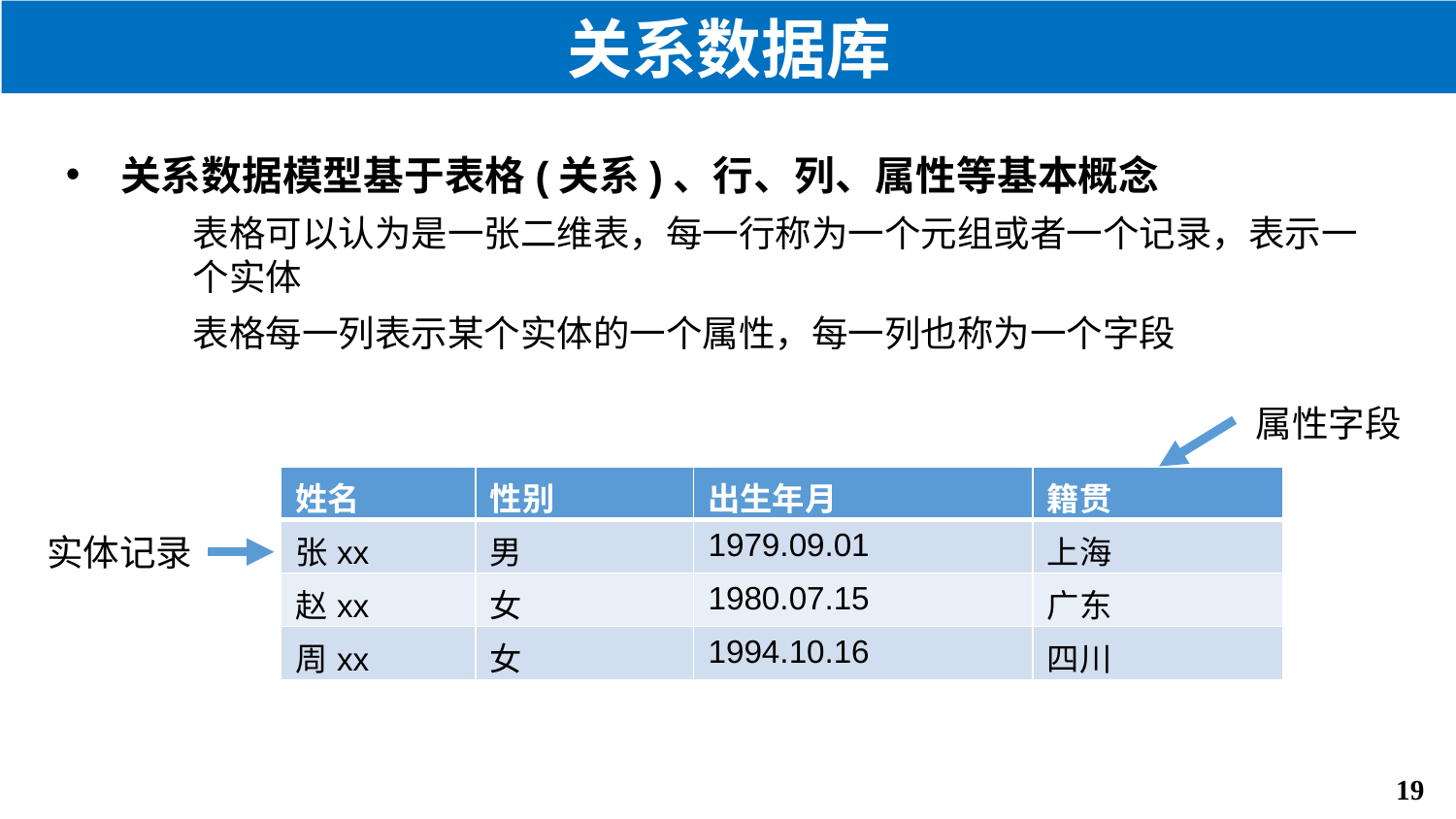

# 关系数据库
关系数据模型基于表格(关系)、行、列、属性等基本概念
表格可以认为是一张二维表，每一行称为一个元组或者一个记录，表示一个实体
表格每一列表示某个实体的一个属性，每一列也称为一个字段
属性字段
| 姓名 | 性别 | 出生年月 | 籍贯 |
| --- | --- | --- | --- |
| 张xx | 男 | 1979.09.01 | 上海 |
| 赵xx | 女 | 1980.07.15 | 广东 |
| 周xx | 女 | 1994.10.16 | 四川 |
实体记录